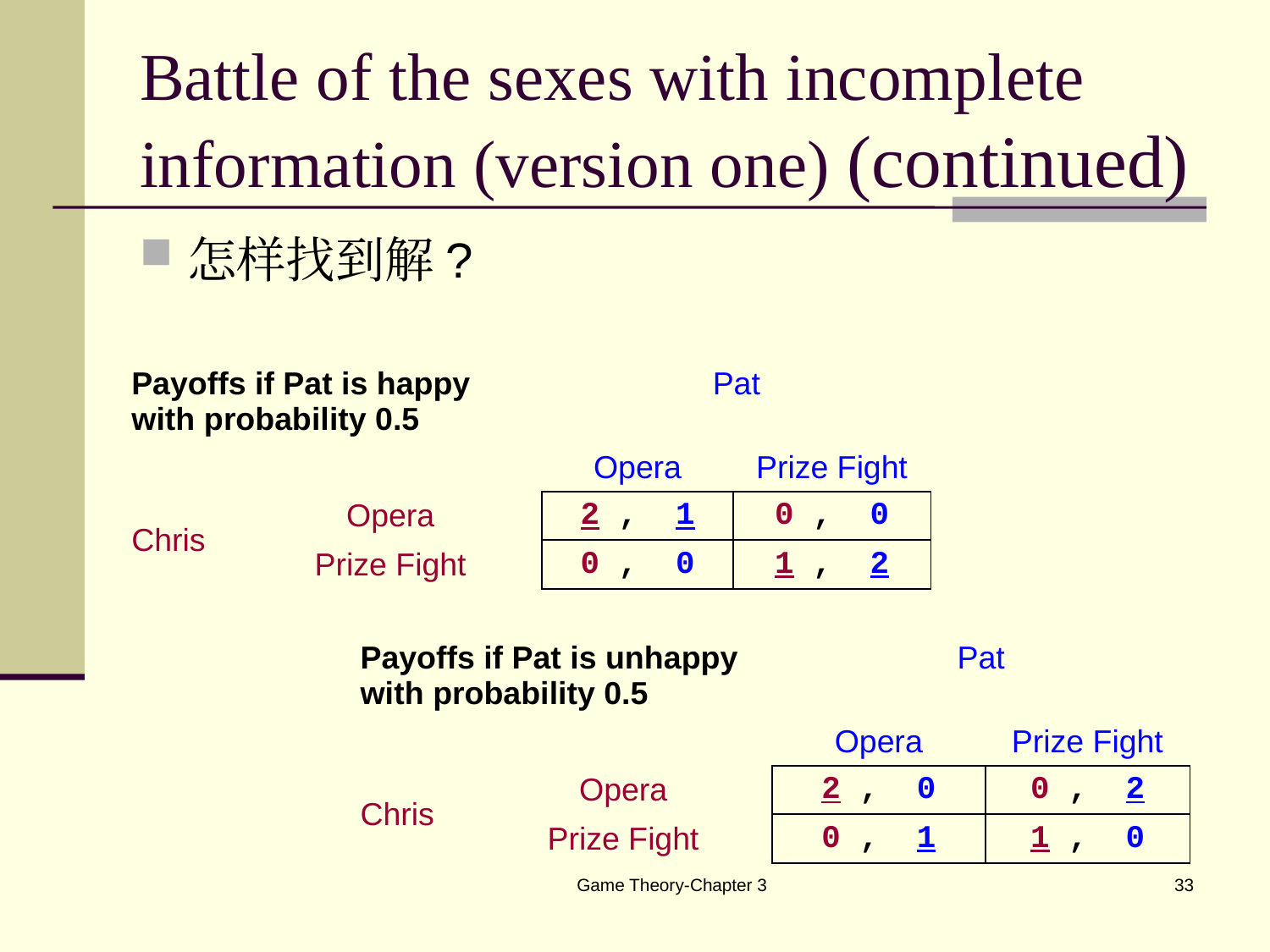

# Battle of the sexes with incomplete information (version one) (continued)
怎样找到解?
| Payoffs if Pat is happy with probability 0.5 |  | Pat |  |
| --- | --- | --- | --- |
|  |  | Opera | Prize Fight |
| Chris | Opera | 2 , 1 | 0 , 0 |
|  | Prize Fight | 0 , 0 | 1 , 2 |

| Payoffs if Pat is unhappy with probability 0.5 |  | Pat |  |
| --- | --- | --- | --- |
|  |  | Opera | Prize Fight |
| Chris | Opera | 2 , 0 | 0 , 2 |
|  | Prize Fight | 0 , 1 | 1 , 0 |
Game Theory-Chapter 3
33